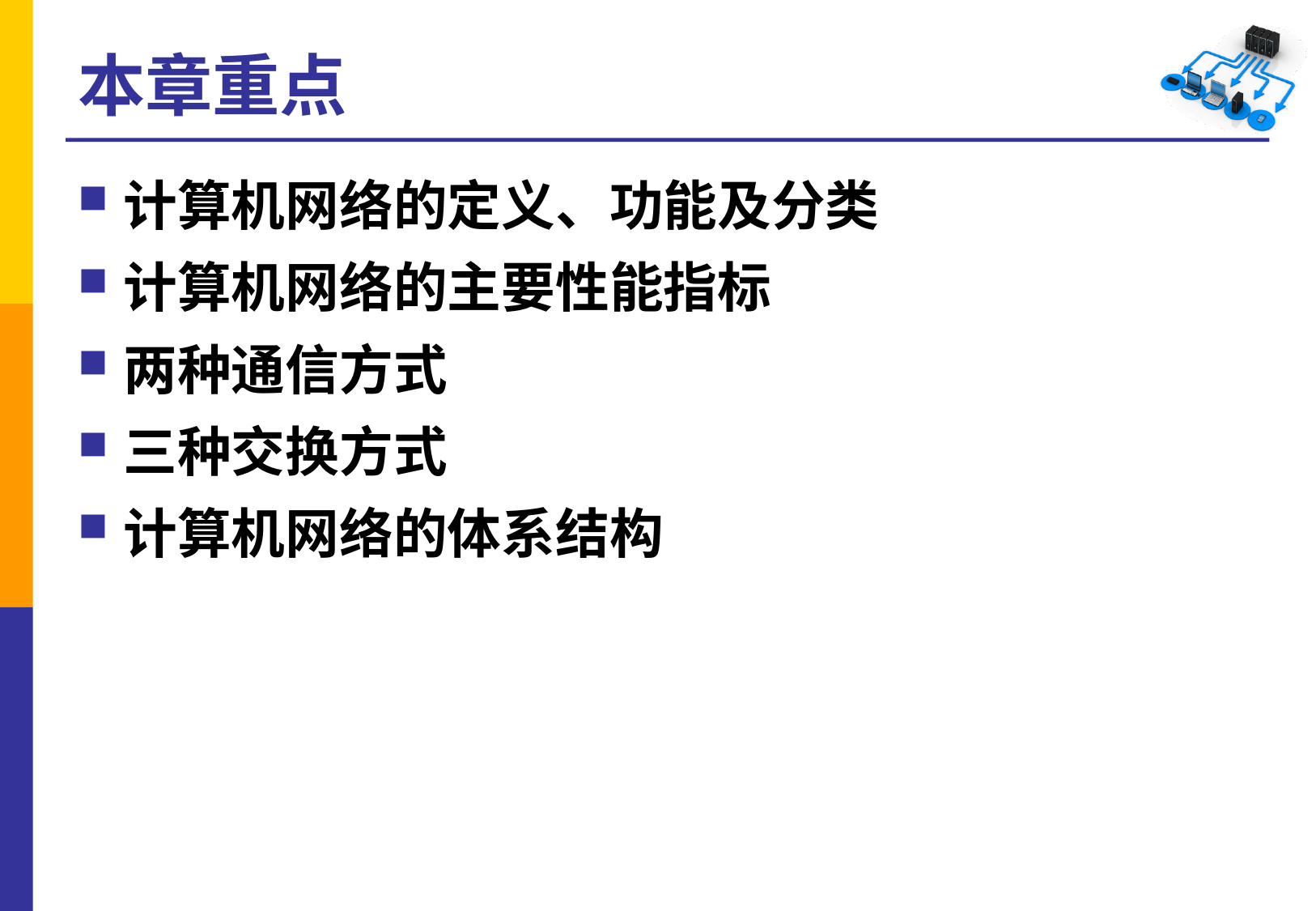

# 本章重点
计算机网络的定义、功能及分类
计算机网络的主要性能指标
两种通信方式
三种交换方式
计算机网络的体系结构